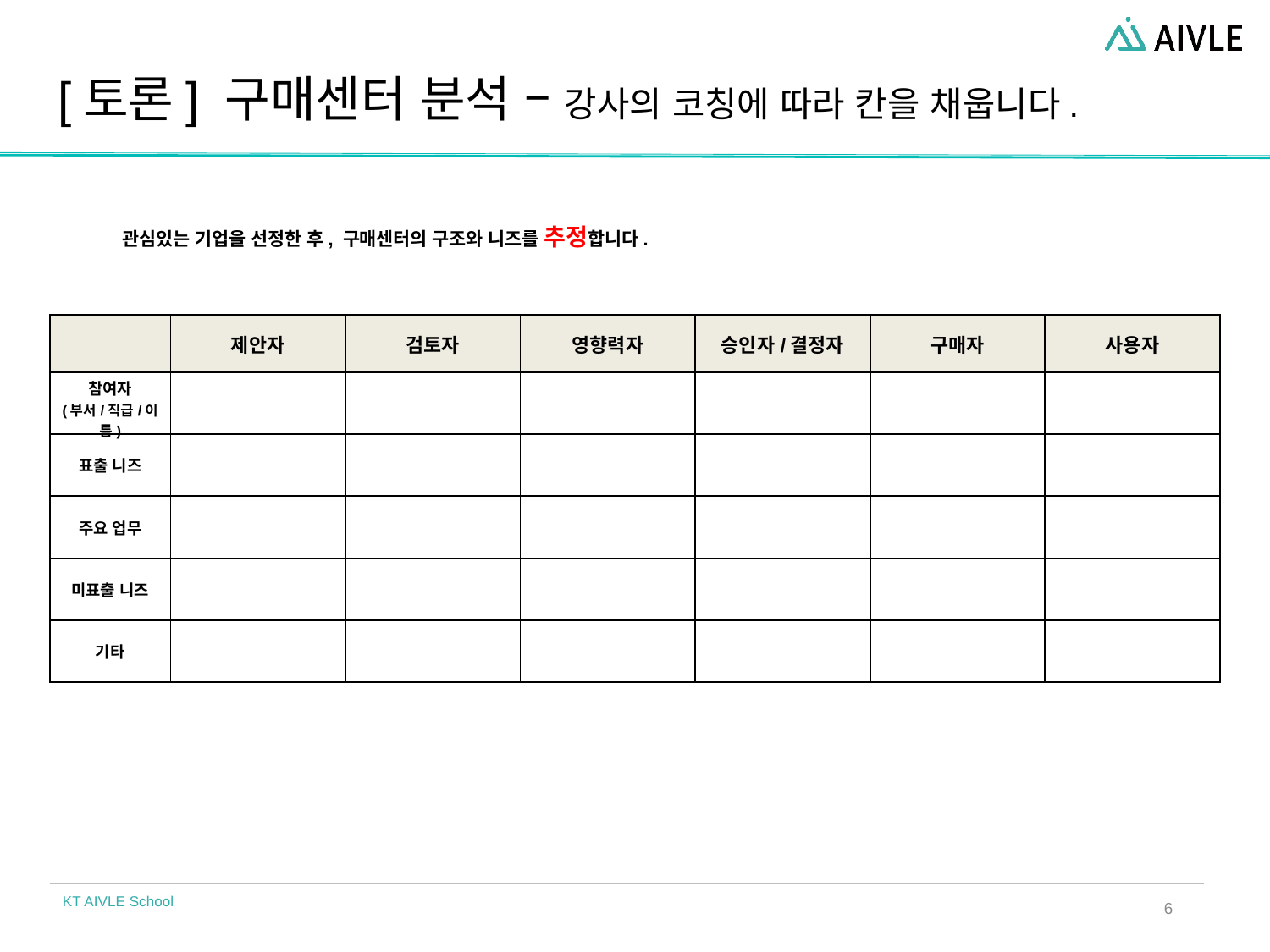

# [토론] 구매센터 분석 – 강사의 코칭에 따라 칸을 채웁니다.

관심있는 기업을 선정한 후, 구매센터의 구조와 니즈를 추정합니다.
|  | 제안자 | 검토자 | 영향력자 | 승인자/결정자 | 구매자 | 사용자 |
| --- | --- | --- | --- | --- | --- | --- |
| 참여자 (부서/직급/이름) |  |  |  |  |  |  |
| 표출 니즈 |  |  |  |  |  |  |
| 주요 업무 |  |  |  |  |  |  |
| 미표출 니즈 |  |  |  |  |  |  |
| 기타 |  |  |  |  |  |  |